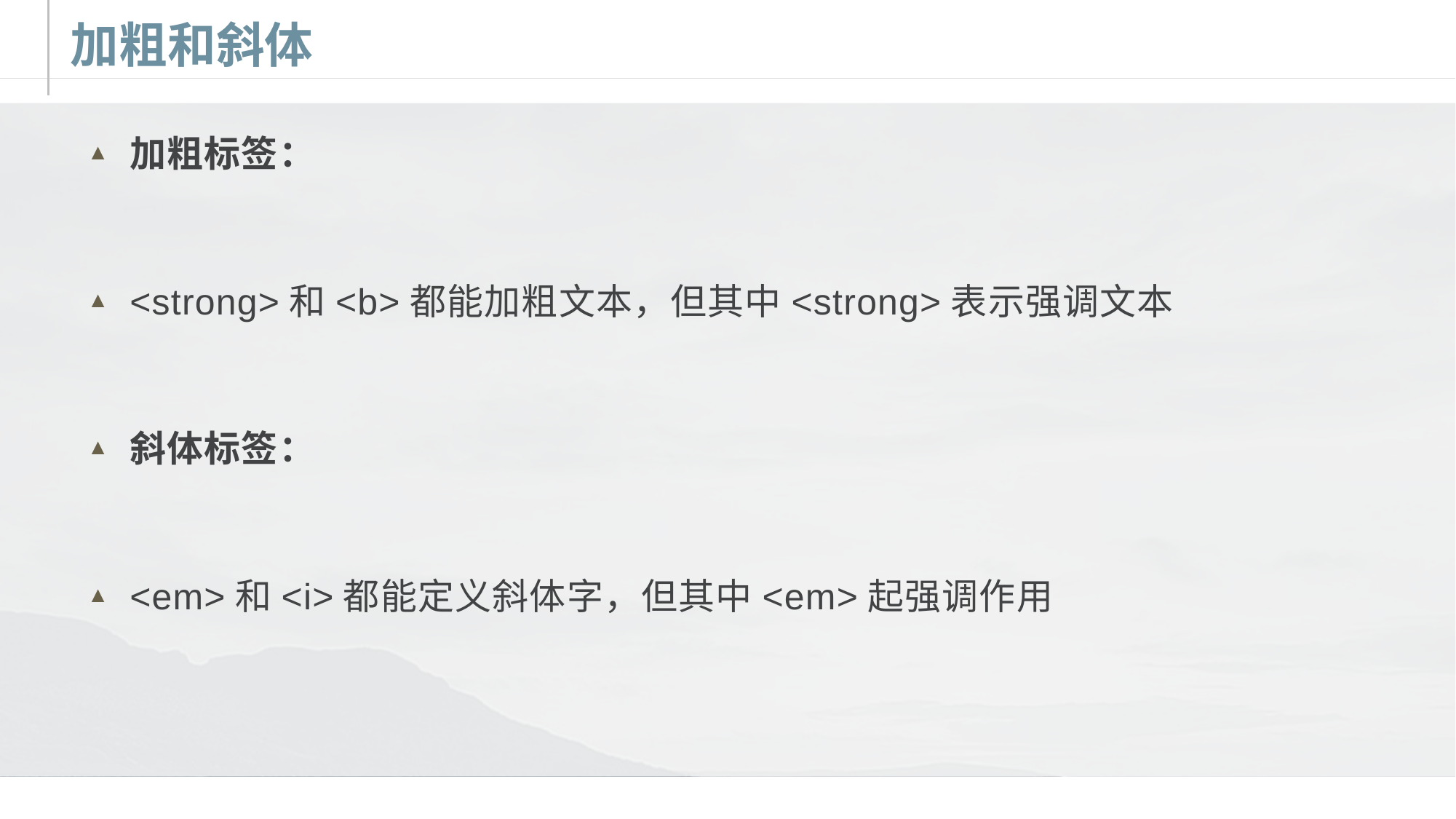

# 加粗和斜体
加粗标签：

<strong>和<b>都能加粗文本，但其中<strong>表示强调文本

斜体标签：

<em>和<i>都能定义斜体字，但其中<em>起强调作用